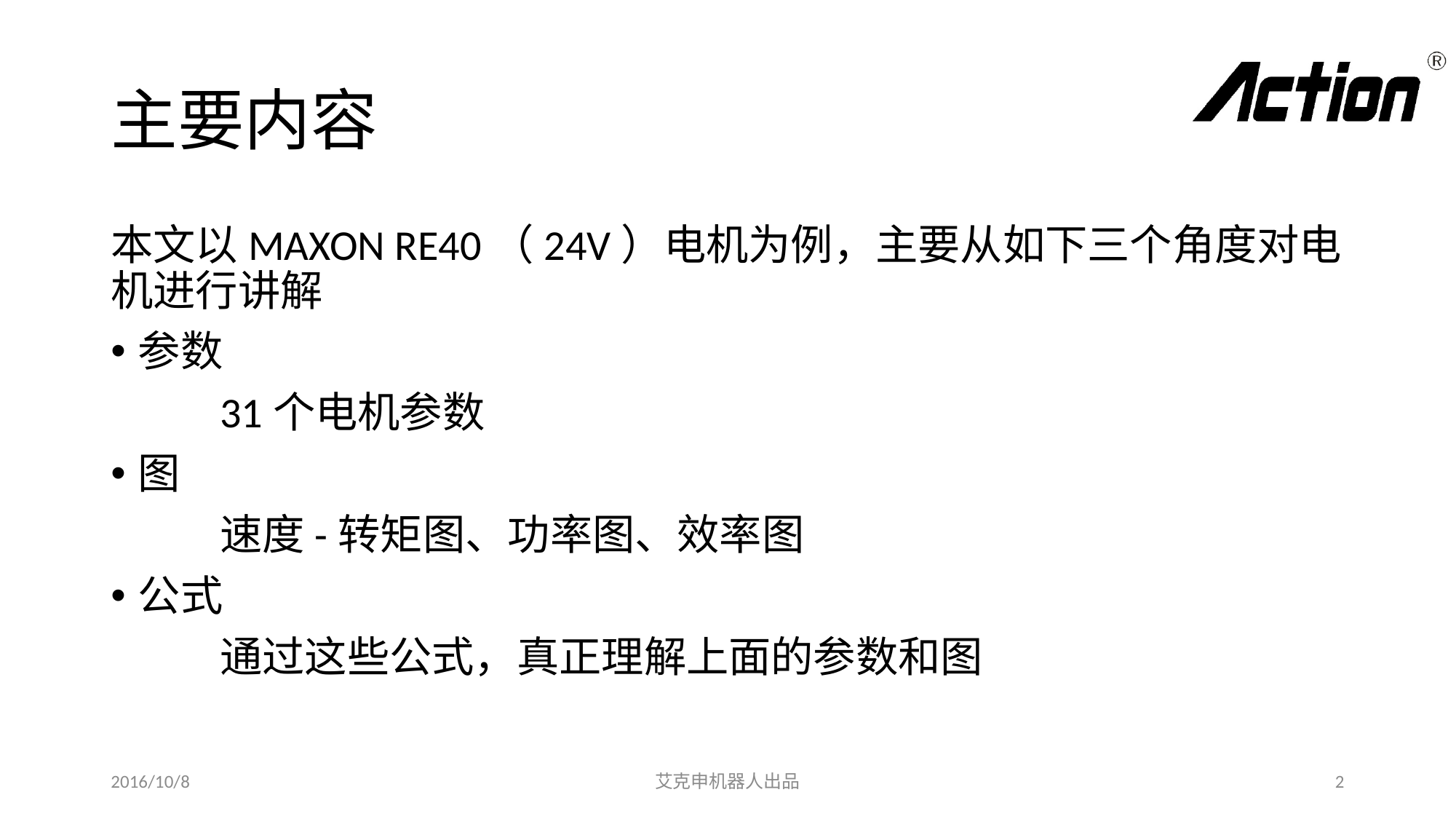

# 主要内容
本文以MAXON RE40（24V）电机为例，主要从如下三个角度对电机进行讲解
参数
 	31个电机参数
图
	速度-转矩图、功率图、效率图
公式
	通过这些公式，真正理解上面的参数和图
2016/10/8
艾克申机器人出品
2